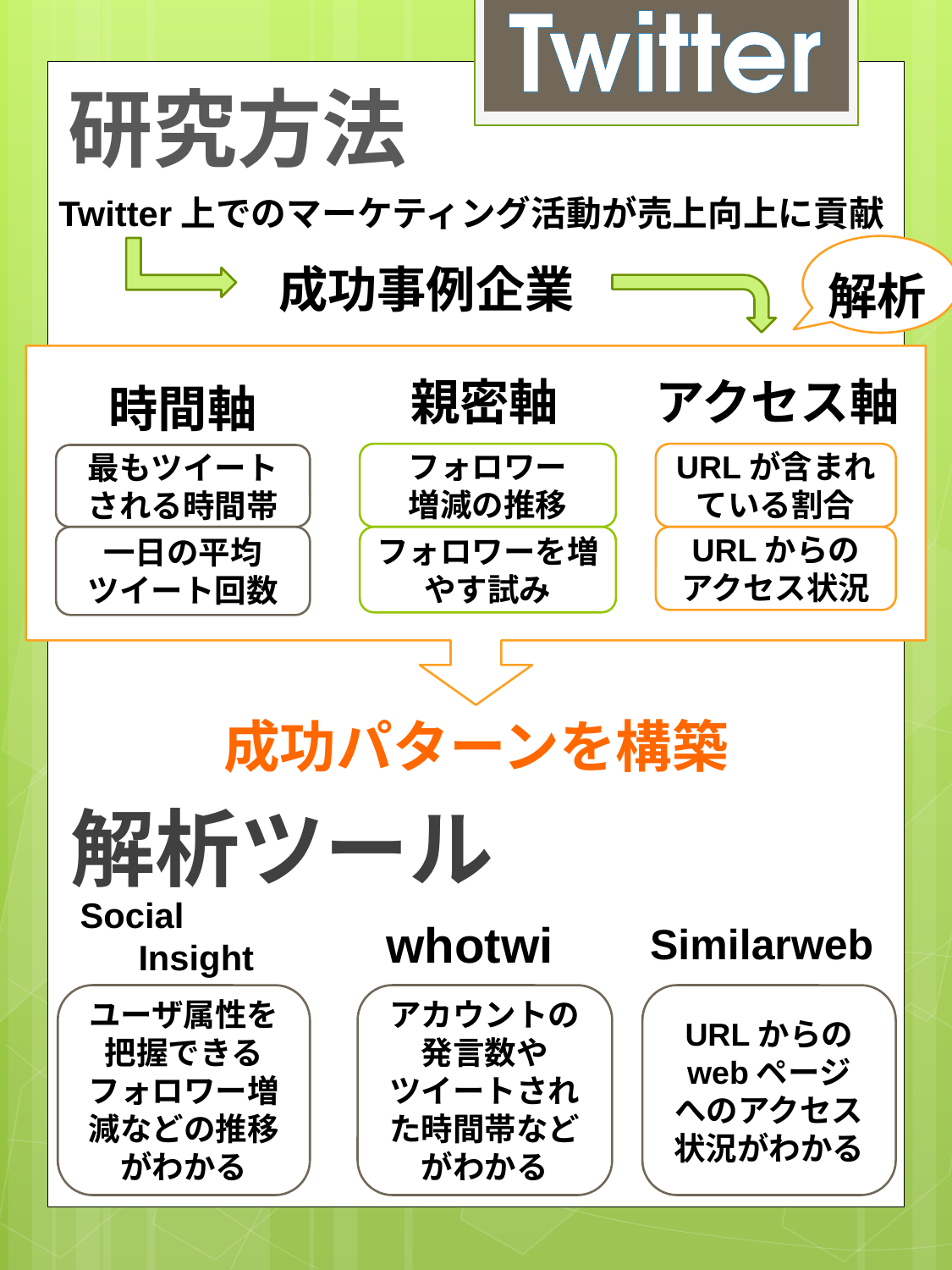

Twitter
研究方法
Twitter上でのマーケティング活動が売上向上に貢献

成功事例企業
解析

親密軸
アクセス軸
時間軸
フォロワー
増減の推移
URLが含まれている割合
最もツイートされる時間帯
一日の平均
ツイート回数
URLからの
アクセス状況
フォロワーを増やす試み
成功パターンを構築
解析ツール
 Social
       Insight
whotwi
Similarweb
ユーザ属性を把握できる
フォロワー増減などの推移がわかる
アカウントの発言数や
ツイートされた時間帯などがわかる
URLからの
webページ
へのアクセス状況がわかる